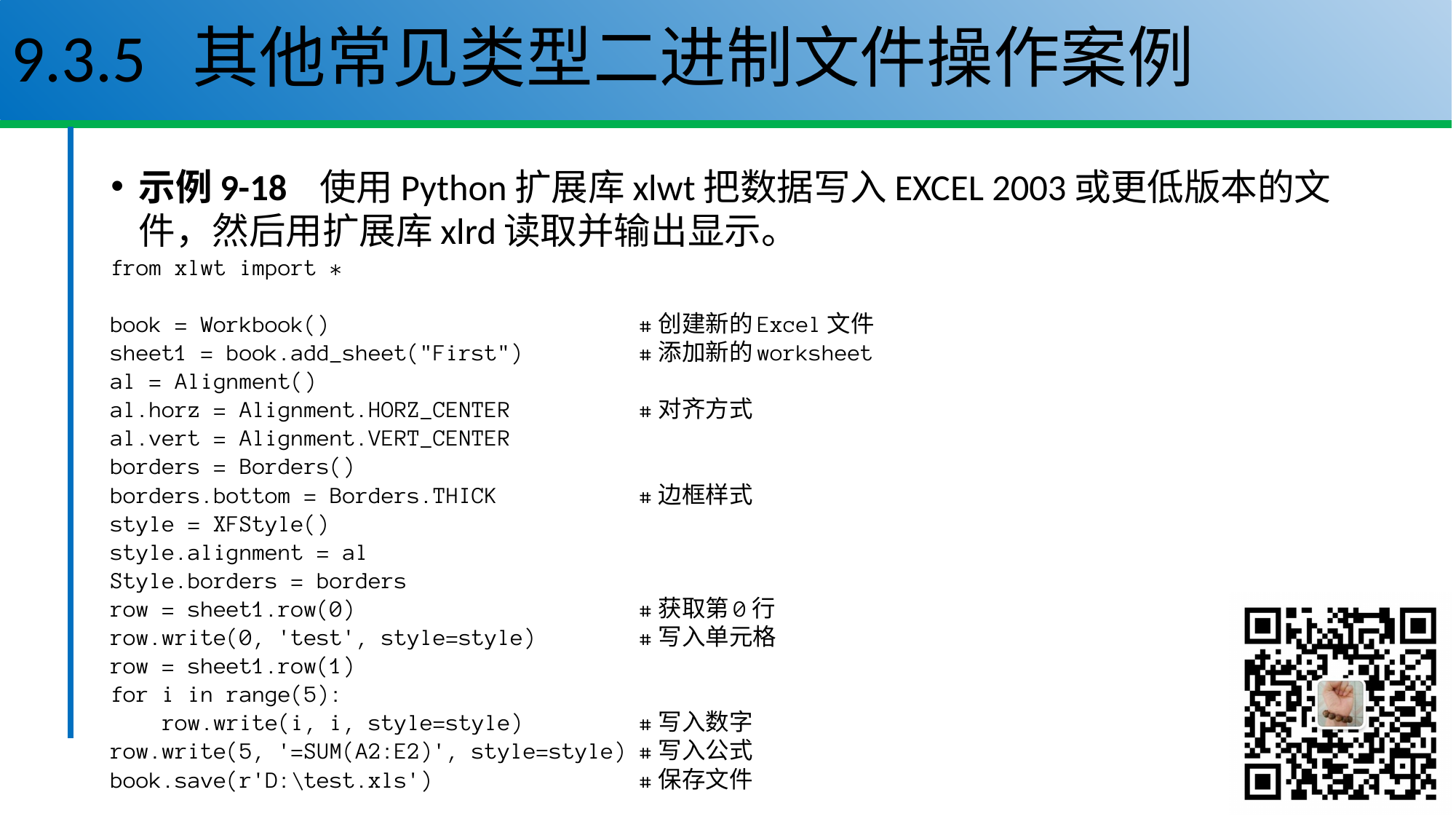

# 9.3.5  其他常见类型二进制文件操作案例
示例9-18   使用Python扩展库xlwt把数据写入EXCEL 2003或更低版本的文件，然后用扩展库xlrd读取并输出显示。
from xlwt import *

book = Workbook()                        #创建新的Excel文件
sheet1 = book.add_sheet("First")         #添加新的worksheet
al = Alignment()
al.horz = Alignment.HORZ_CENTER          #对齐方式
al.vert = Alignment.VERT_CENTER
borders = Borders()
borders.bottom = Borders.THICK           #边框样式
style = XFStyle()
style.alignment = al
Style.borders = borders
row = sheet1.row(0)                      #获取第0行
row.write(0, 'test', style=style)        #写入单元格
row = sheet1.row(1)
for i in range(5):
    row.write(i, i, style=style)         #写入数字
row.write(5, '=SUM(A2:E2)', style=style) #写入公式
book.save(r'D:\test.xls')                #保存文件
34